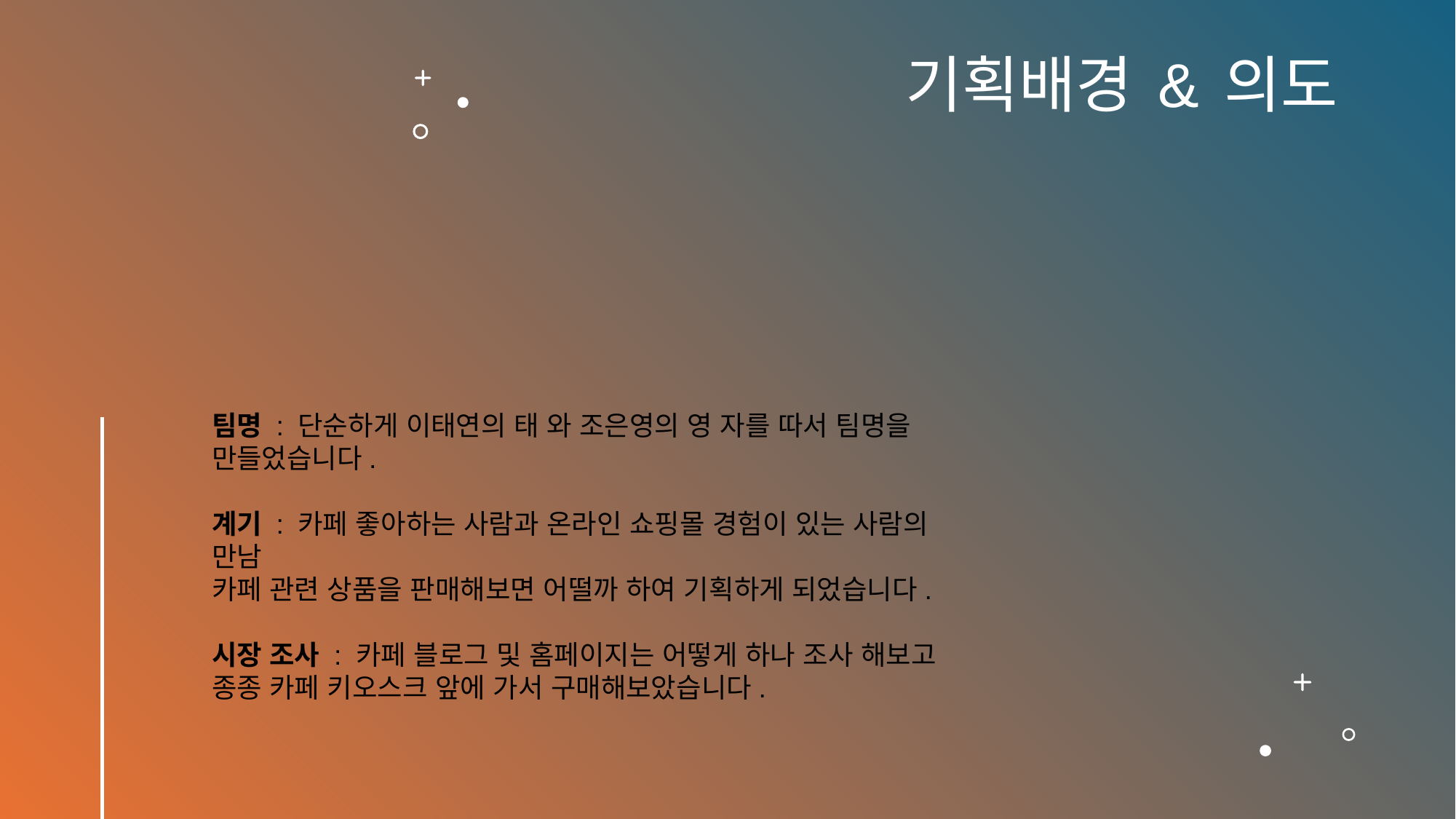

# 기획배경 & 의도

팀명 : 단순하게 이태연의 태 와 조은영의 영 자를 따서 팀명을 만들었습니다.

계기 : 카페 좋아하는 사람과 온라인 쇼핑몰 경험이 있는 사람의 만남
카페 관련 상품을 판매해보면 어떨까 하여 기획하게 되었습니다.

시장 조사 : 카페 블로그 및 홈페이지는 어떻게 하나 조사 해보고 종종 카페 키오스크 앞에 가서 구매해보았습니다.